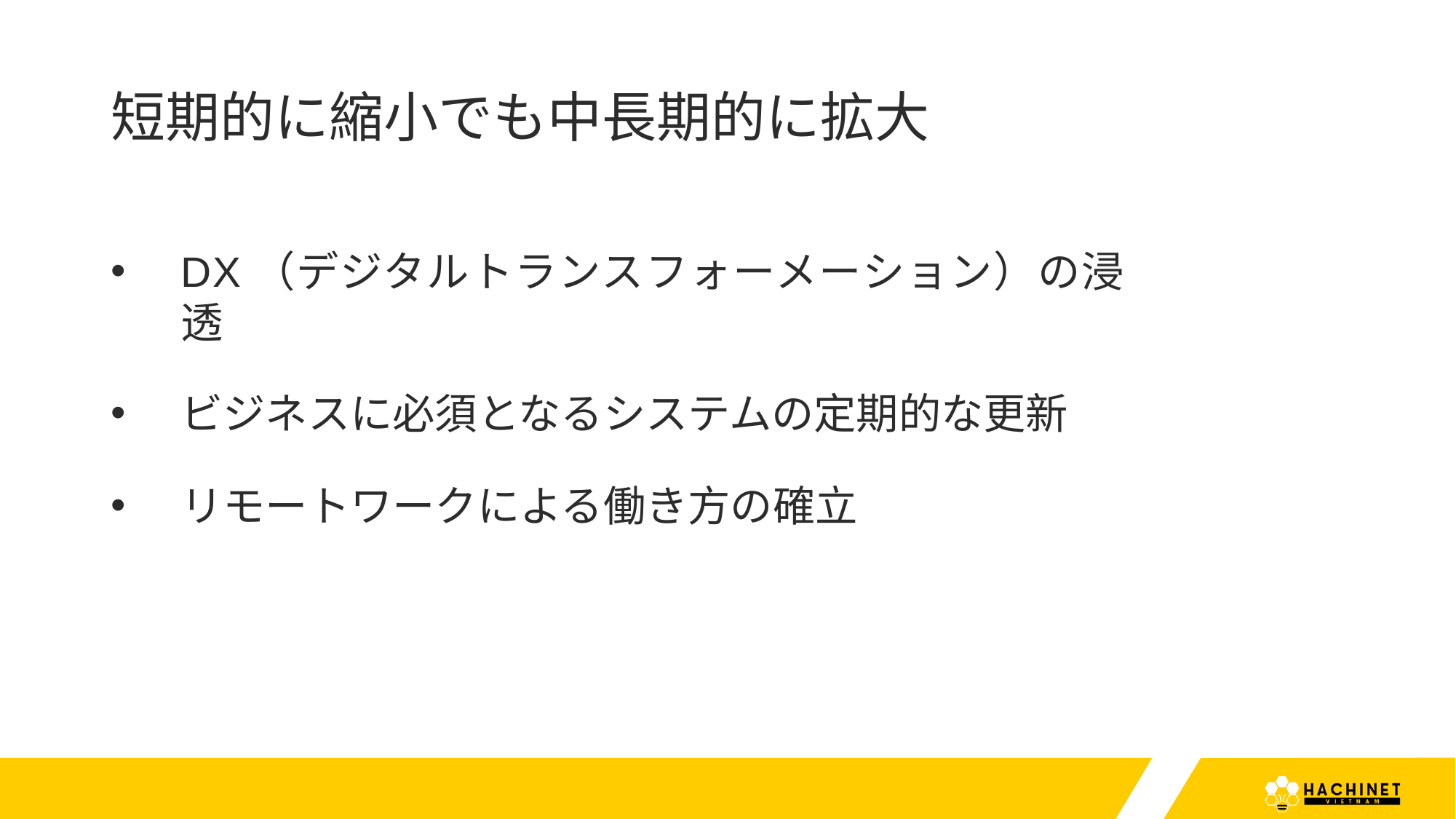

# 短期的に縮小でも中長期的に拡大
DX（デジタルトランスフォーメーション）の浸透
ビジネスに必須となるシステムの定期的な更新
リモートワークによる働き方の確立